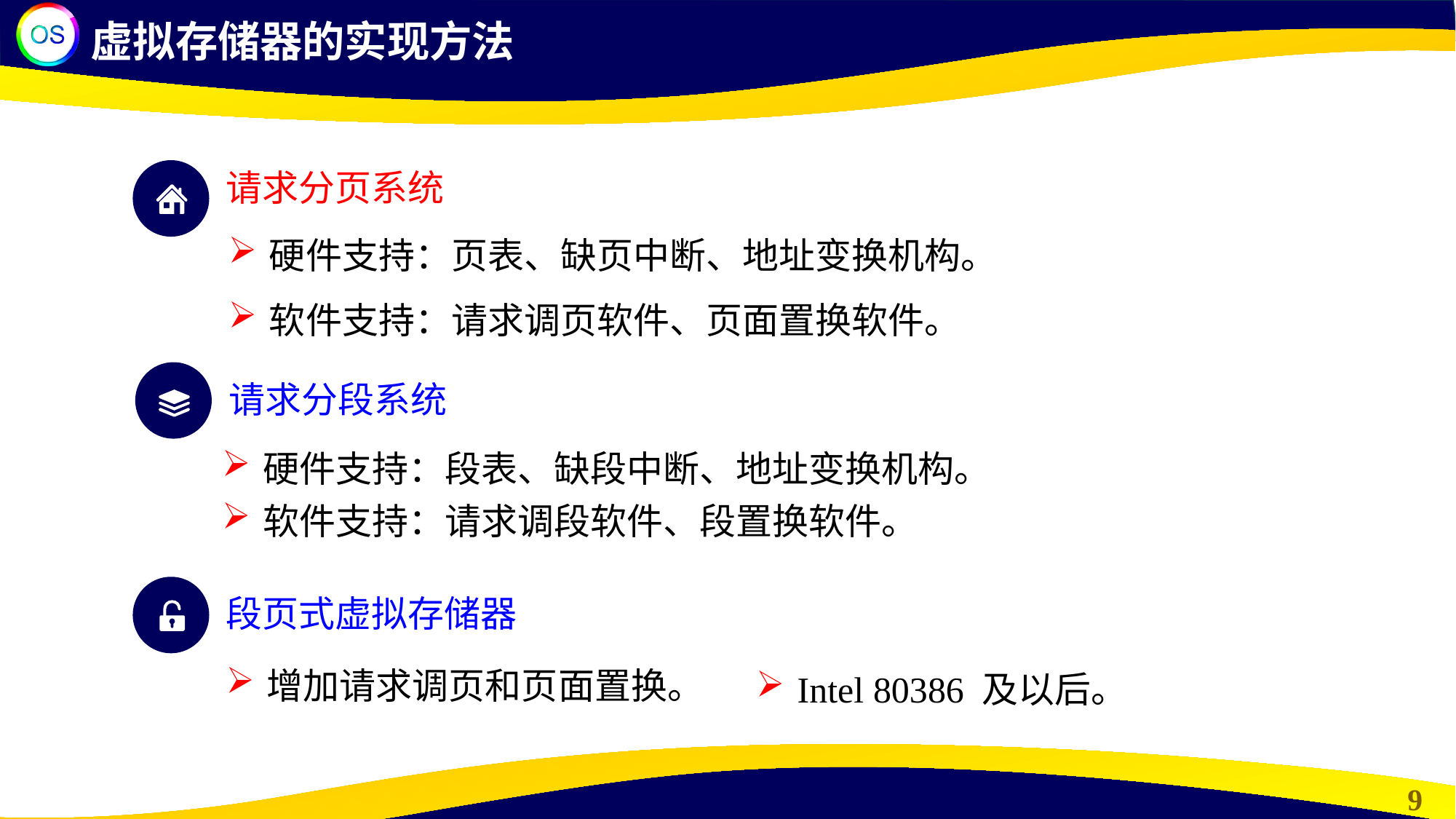

虚拟存储器的实现方法

请求分页系统

硬件支持：页表、缺页中断、地址变换机构。
软件支持：请求调页软件、页面置换软件。

请求分段系统

硬件支持：段表、缺段中断、地址变换机构。
软件支持：请求调段软件、段置换软件。

段页式虚拟存储器

增加请求调页和页面置换。
Intel 80386 及以后。